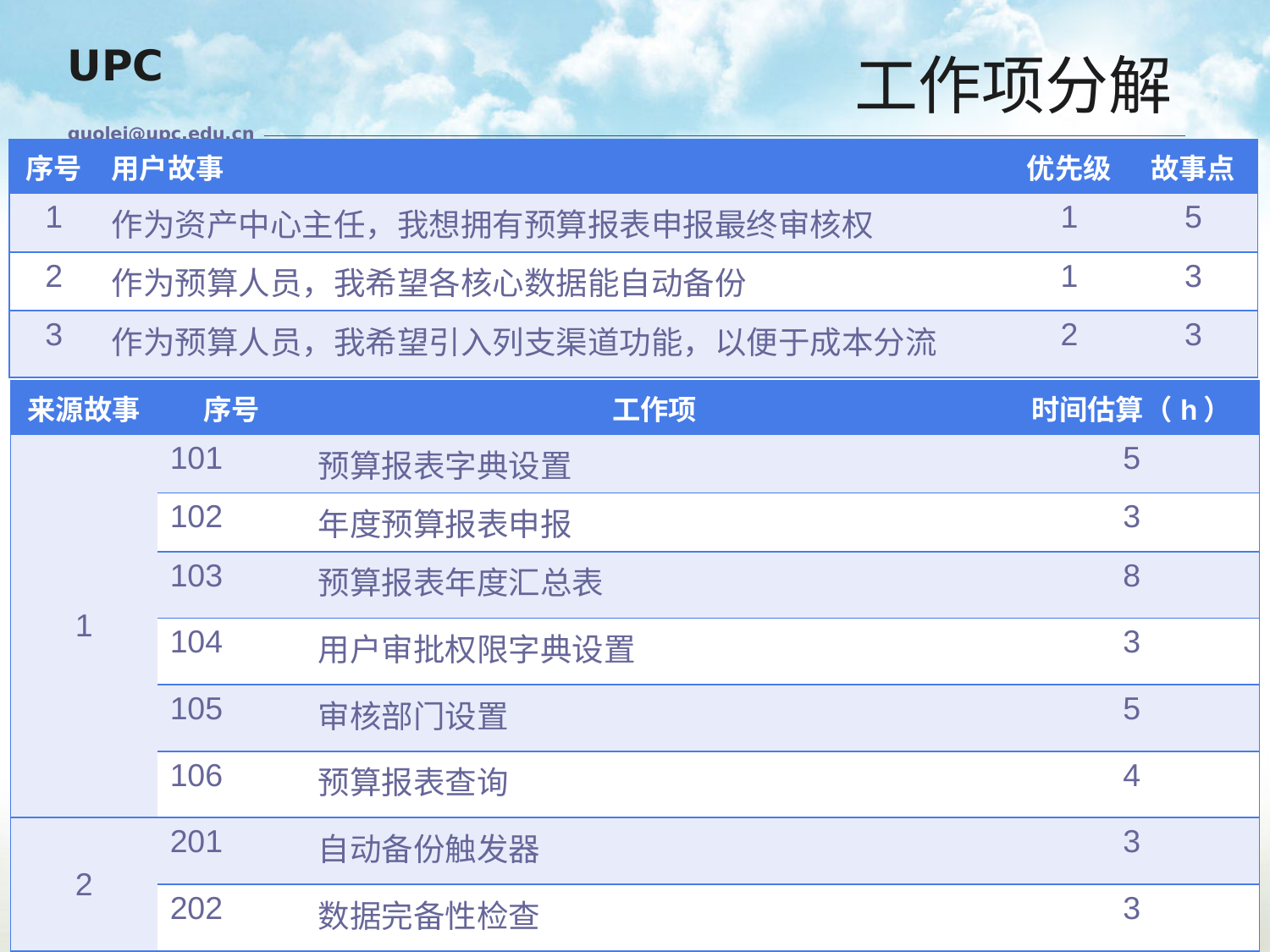

# 工作项分解
guolei@upc.edu.cn
| 序号 | 用户故事 | 优先级 | 故事点 |
| --- | --- | --- | --- |
| 1 | 作为资产中心主任，我想拥有预算报表申报最终审核权 | 1 | 5 |
| 2 | 作为预算人员，我希望各核心数据能自动备份 | 1 | 3 |
| 3 | 作为预算人员，我希望引入列支渠道功能，以便于成本分流 | 2 | 3 |
| 来源故事 | 序号 | 工作项 | 时间估算（h） |
| --- | --- | --- | --- |
| 1 | 101 | 预算报表字典设置 | 5 |
|  | 102 | 年度预算报表申报 | 3 |
|  | 103 | 预算报表年度汇总表 | 8 |
|  | 104 | 用户审批权限字典设置 | 3 |
|  | 105 | 审核部门设置 | 5 |
|  | 106 | 预算报表查询 | 4 |
| 2 | 201 | 自动备份触发器 | 3 |
|  | 202 | 数据完备性检查 | 3 |